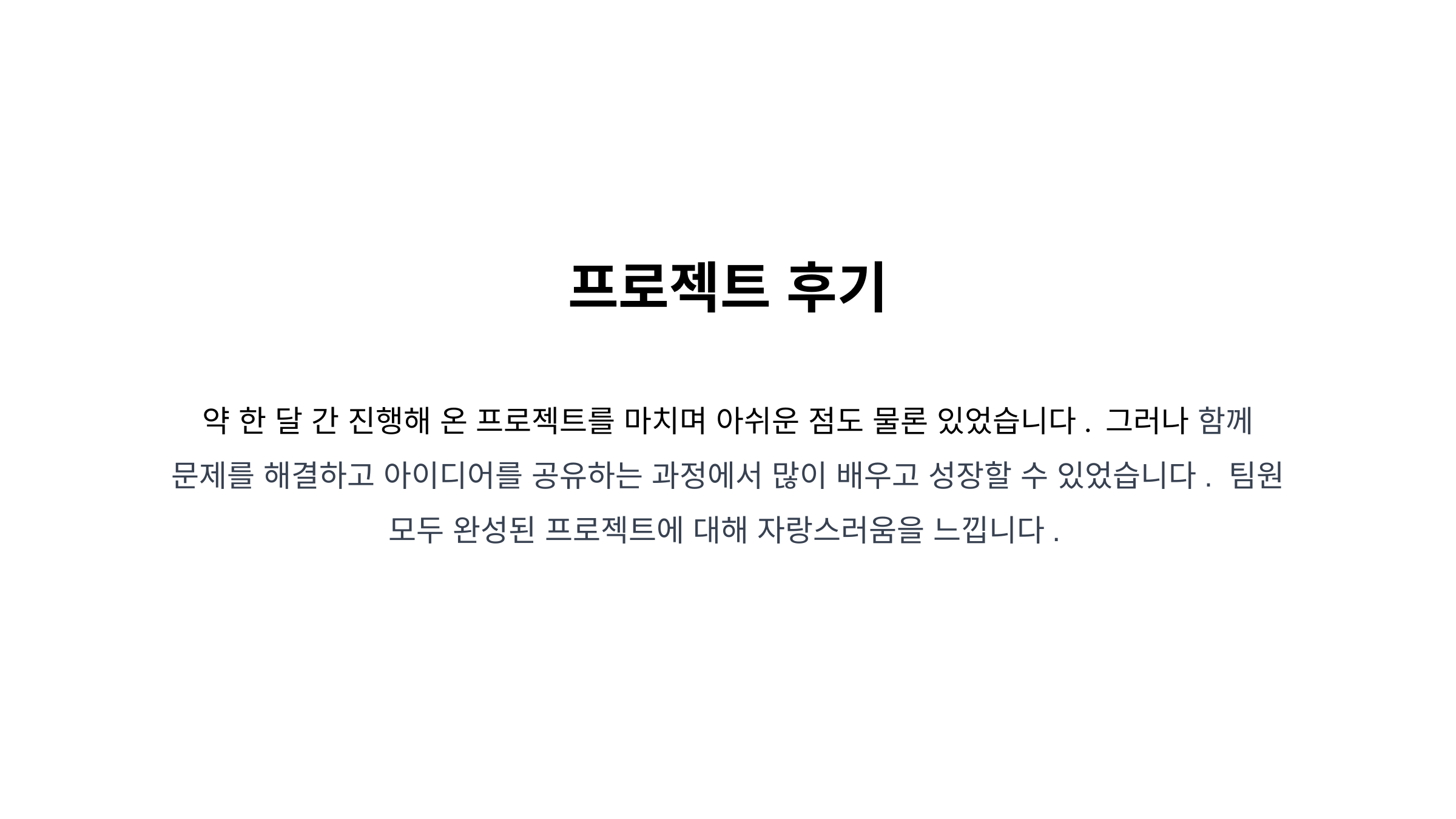

프로젝트 후기
약 한 달 간 진행해 온 프로젝트를 마치며 아쉬운 점도 물론 있었습니다. 그러나 함께 문제를 해결하고 아이디어를 공유하는 과정에서 많이 배우고 성장할 수 있었습니다. 팀원 모두 완성된 프로젝트에 대해 자랑스러움을 느낍니다.